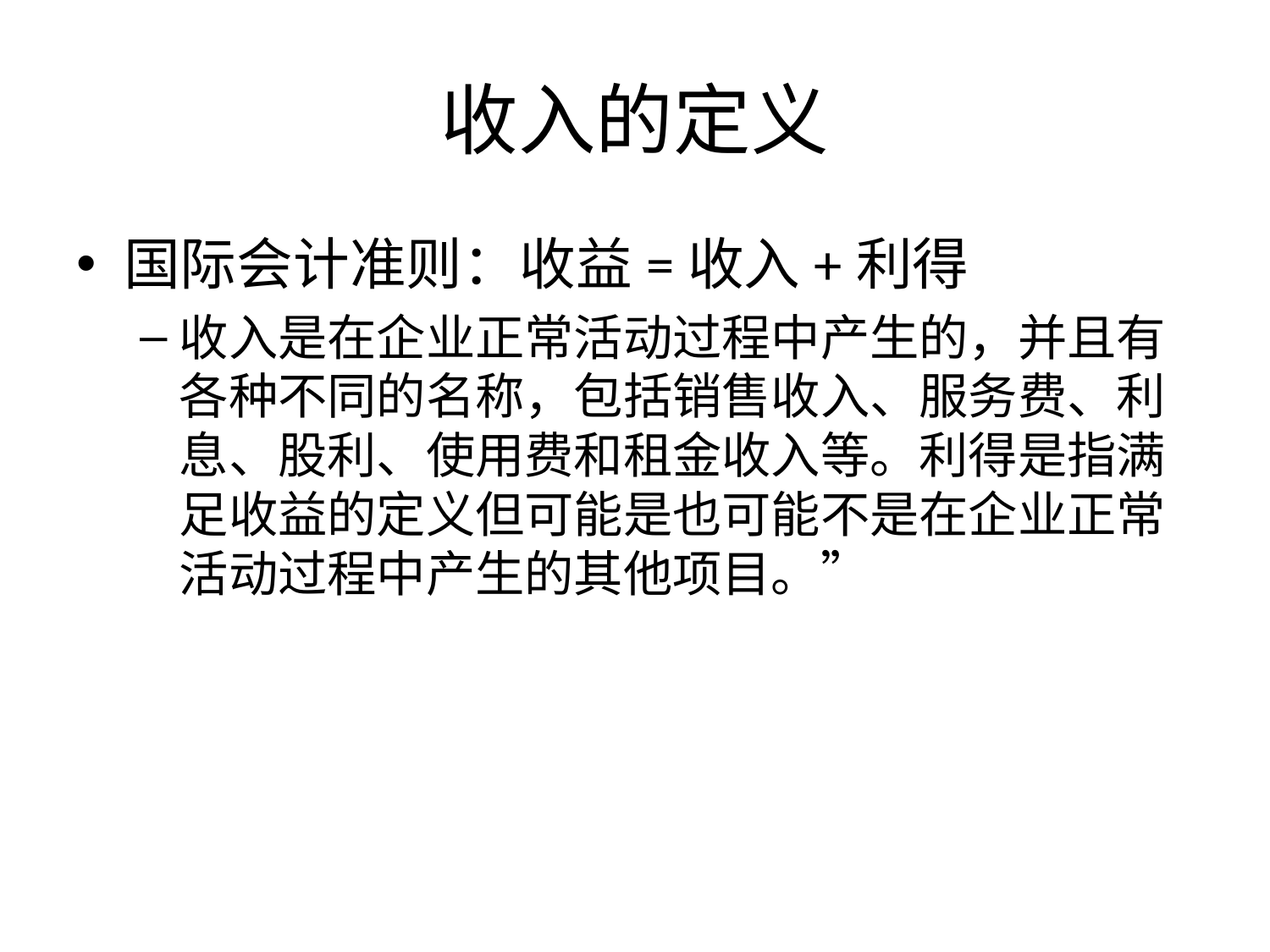

# 收入的定义
国际会计准则：收益=收入+利得
收入是在企业正常活动过程中产生的，并且有各种不同的名称，包括销售收入、服务费、利息、股利、使用费和租金收入等。利得是指满足收益的定义但可能是也可能不是在企业正常活动过程中产生的其他项目。”